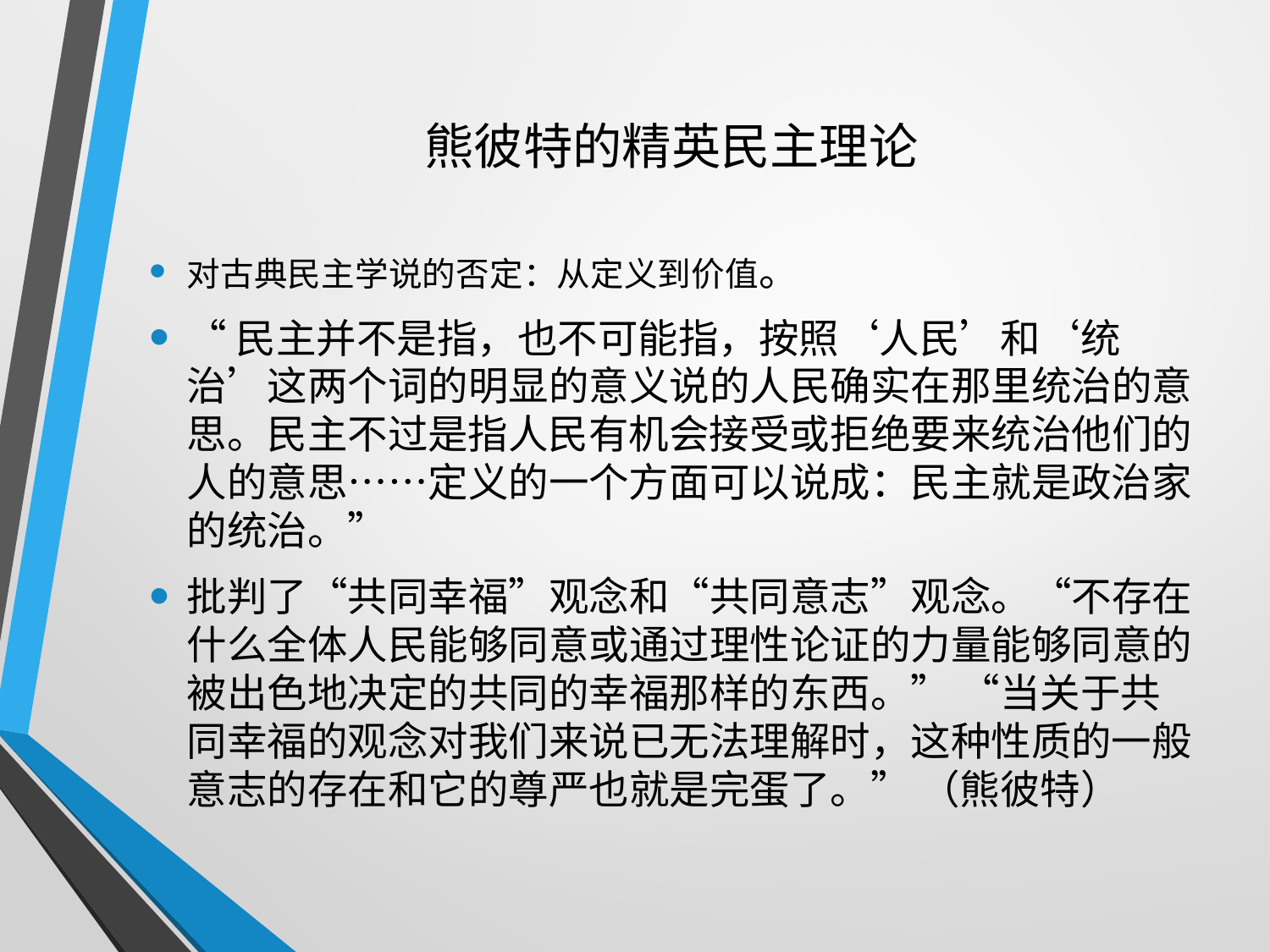

# 熊彼特的精英民主理论
对古典民主学说的否定：从定义到价值。
“民主并不是指，也不可能指，按照‘人民’和‘统治’这两个词的明显的意义说的人民确实在那里统治的意思。民主不过是指人民有机会接受或拒绝要来统治他们的人的意思……定义的一个方面可以说成：民主就是政治家的统治。”
批判了“共同幸福”观念和“共同意志”观念。“不存在什么全体人民能够同意或通过理性论证的力量能够同意的被出色地决定的共同的幸福那样的东西。” “当关于共同幸福的观念对我们来说已无法理解时，这种性质的一般意志的存在和它的尊严也就是完蛋了。” （熊彼特）